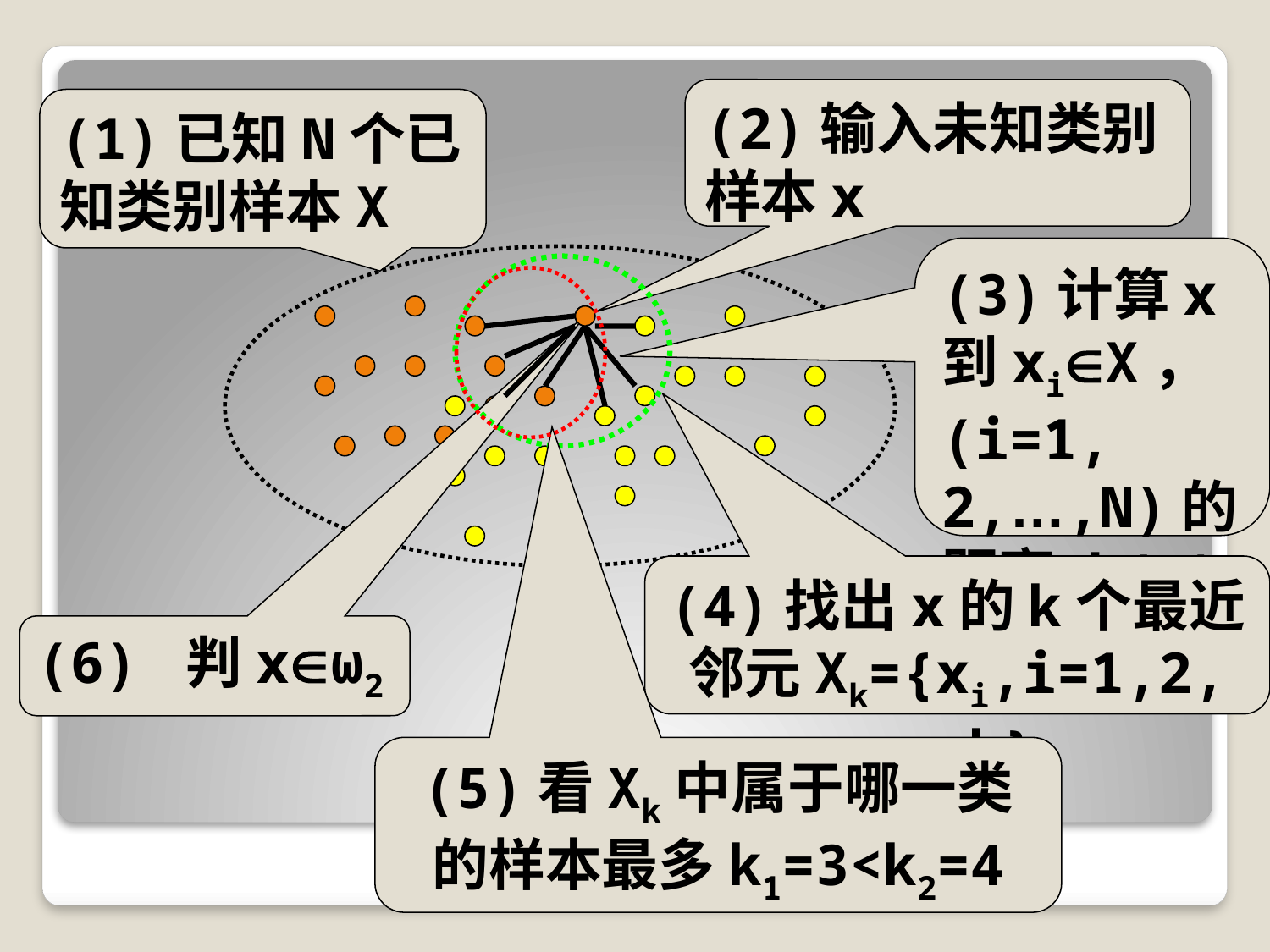

(2)输入未知类别样本x

(1)已知N个已知类别样本X

(3)计算x到xi∈X，(i=1,
2,…,N)的距离di(x)

(4)找出x的k个最近邻元Xk={xi,i=1,2,…,k}

(5)看Xk中属于哪一类的样本最多k1=3<k2=4

(6) 判x∈ω2